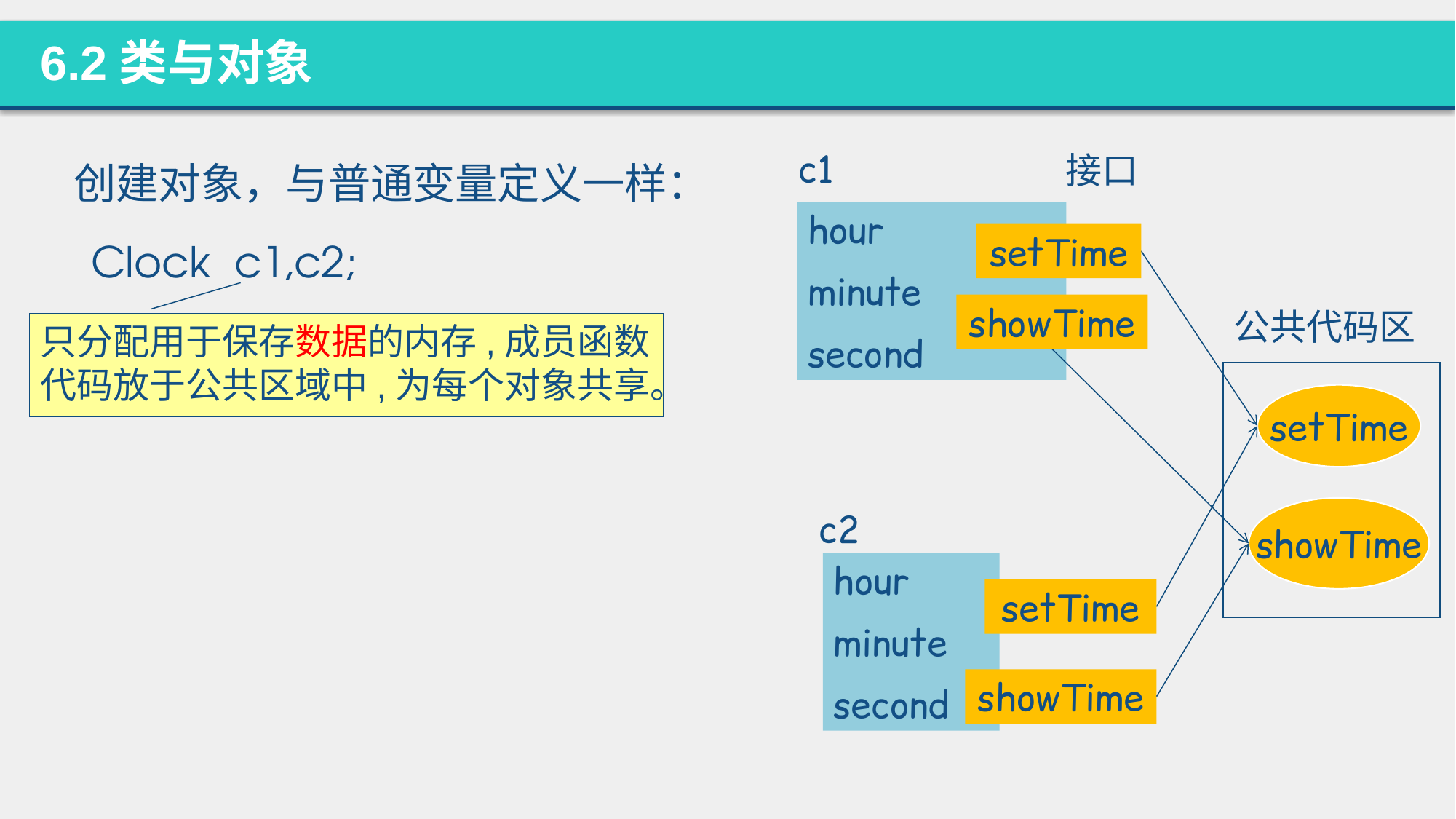

6.2类与对象
c1
接口
创建对象，与普通变量定义一样：
hour
minute
second
setTime
Clock  c1,c2;
showTime
公共代码区
只分配用于保存数据的内存,成员函数代码放于公共区域中,为每个对象共享。

setTime
showTime
c2
hour
minute
second
setTime
showTime